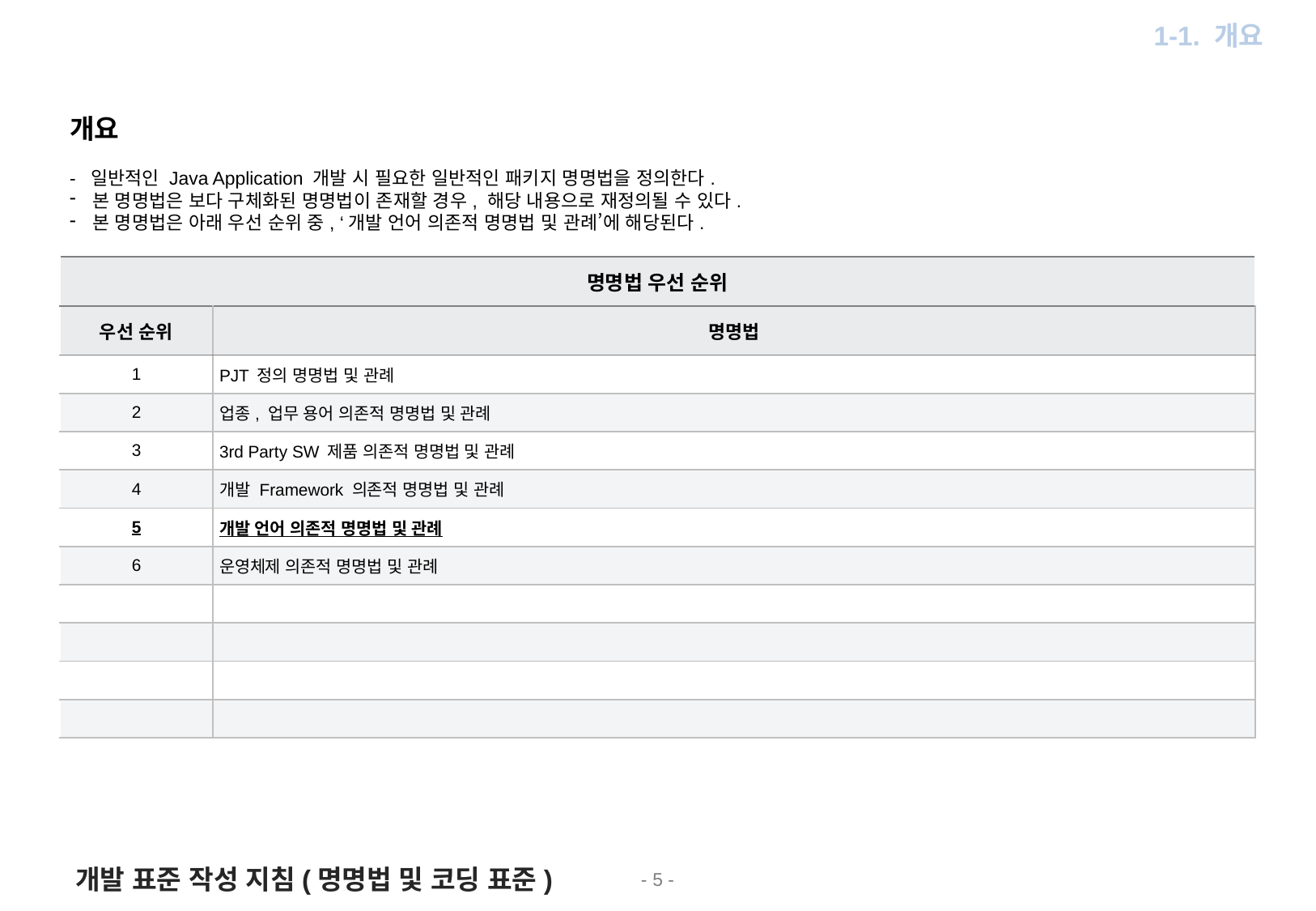

1. Java Package
1-1. 개요
개요

-  일반적인 Java Application 개발 시 필요한 일반적인 패키지 명명법을 정의한다.
본 명명법은 보다 구체화된 명명법이 존재할 경우, 해당 내용으로 재정의될 수 있다.
본 명명법은 아래 우선 순위 중, ‘개발 언어 의존적 명명법 및 관례’에 해당된다.
| 명명법 우선 순위 |  |
| --- | --- |
| 우선 순위 | 명명법 |
| 1 | PJT 정의 명명법 및 관례 |
| 2 | 업종, 업무 용어 의존적 명명법 및 관례 |
| 3 | 3rd Party SW 제품 의존적 명명법 및 관례 |
| 4 | 개발 Framework 의존적 명명법 및 관례 |
| 5 | 개발 언어 의존적 명명법 및 관례 |
| 6 | 운영체제 의존적 명명법 및 관례 |
|  |  |
|  |  |
|  |  |
|  |  |